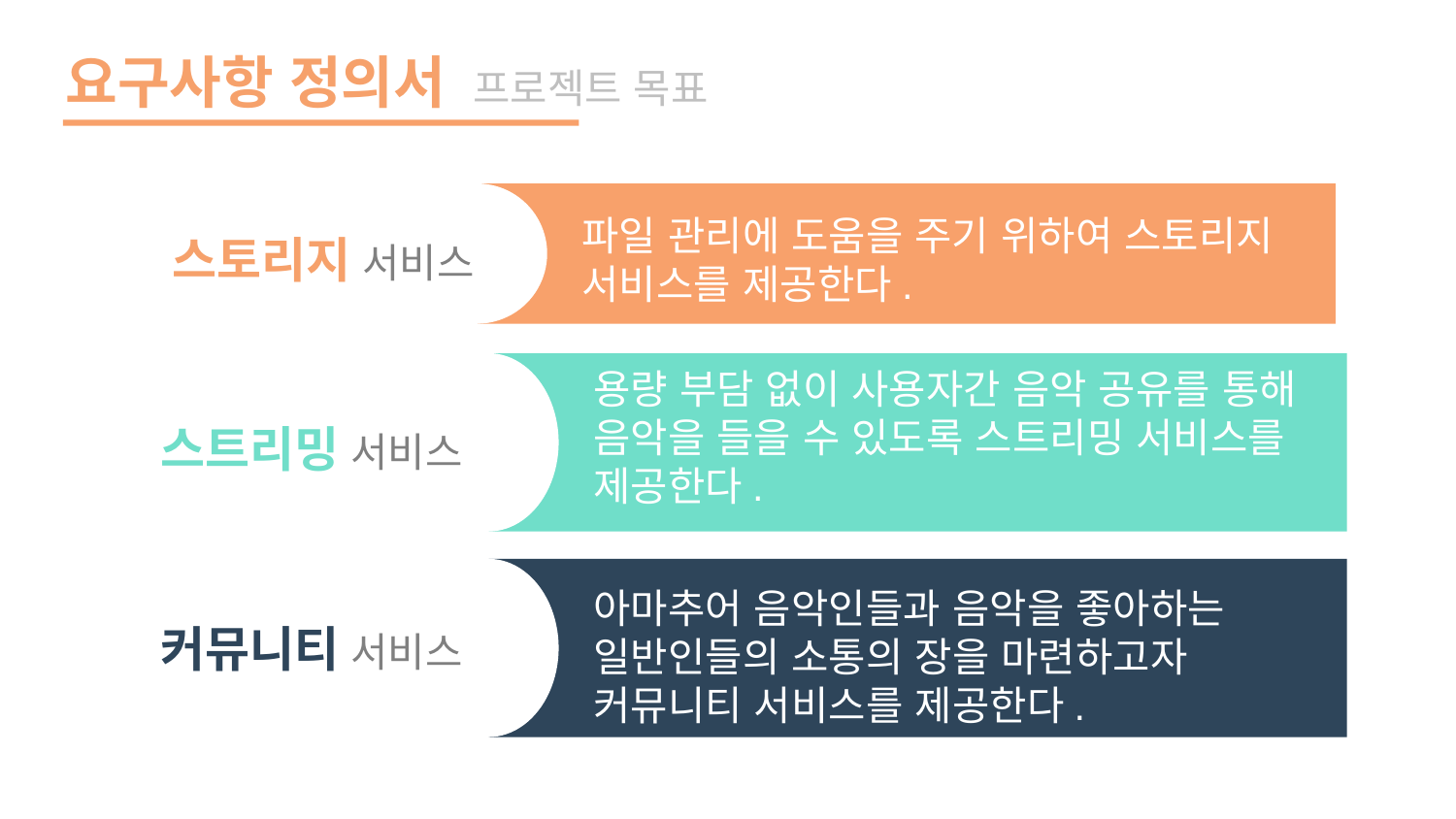

요구사항 정의서
프로젝트 목표

파일 관리에 도움을 주기 위하여 스토리지 서비스를 제공한다.
스토리지 서비스

용량 부담 없이 사용자간 음악 공유를 통해 음악을 들을 수 있도록 스트리밍 서비스를 제공한다.
스트리밍 서비스

아마추어 음악인들과 음악을 좋아하는 일반인들의 소통의 장을 마련하고자 커뮤니티 서비스를 제공한다.
커뮤니티 서비스